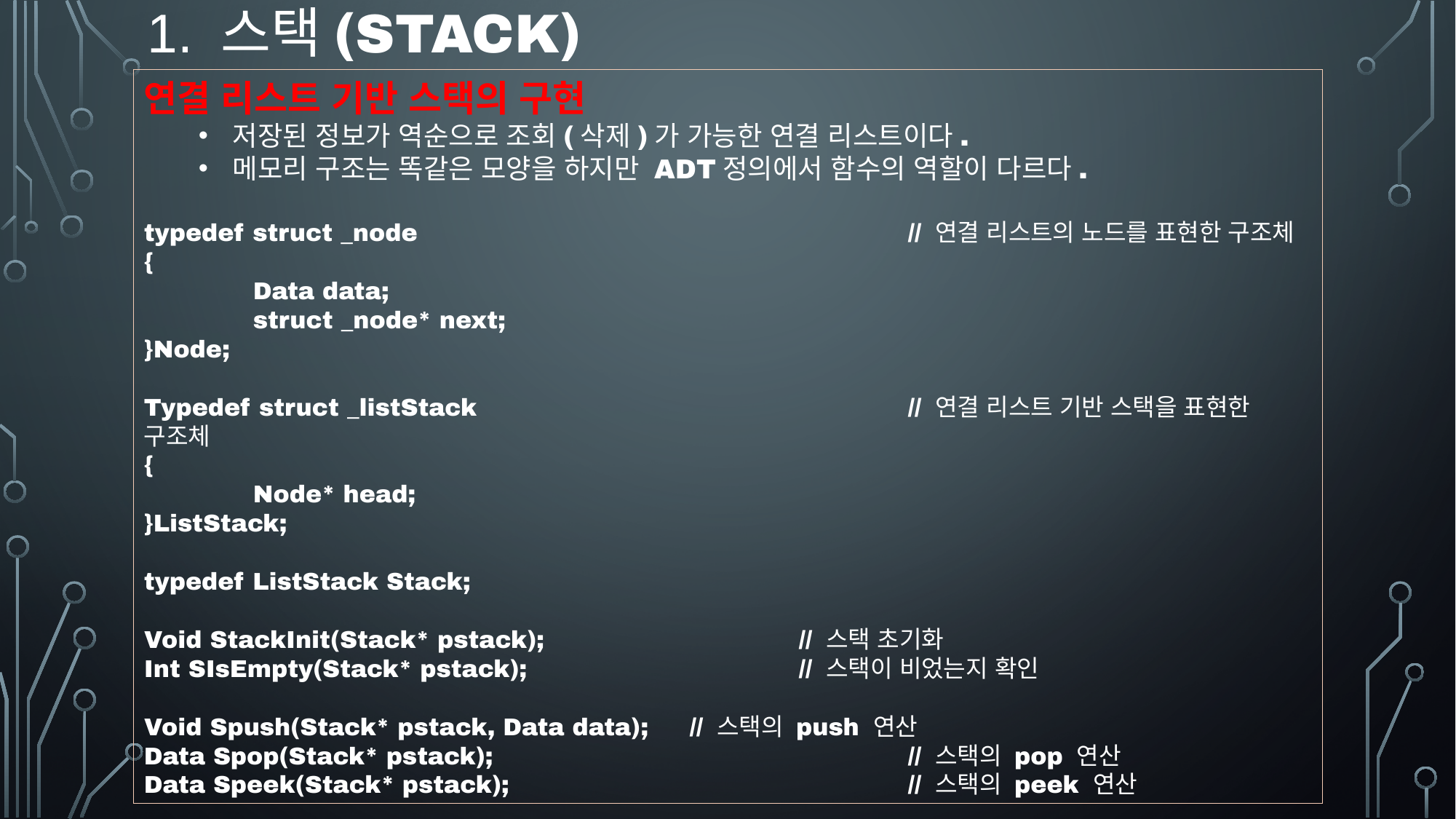

# 1. 스택(Stack)
연결 리스트 기반 스택의 구현
저장된 정보가 역순으로 조회(삭제)가 가능한 연결 리스트이다.
메모리 구조는 똑같은 모양을 하지만 ADT정의에서 함수의 역할이 다르다.

typedef struct _node					// 연결 리스트의 노드를 표현한 구조체
{
	Data data;
	struct _node* next;
}Node;

Typedef struct _listStack				// 연결 리스트 기반 스택을 표현한 구조체
{
	Node* head;
}ListStack;

typedef ListStack Stack;

Void StackInit(Stack* pstack);			// 스택 초기화
Int SIsEmpty(Stack* pstack);			// 스택이 비었는지 확인

Void Spush(Stack* pstack, Data data);	// 스택의 push 연산
Data Spop(Stack* pstack);				// 스택의 pop 연산
Data Speek(Stack* pstack);				// 스택의 peek 연산